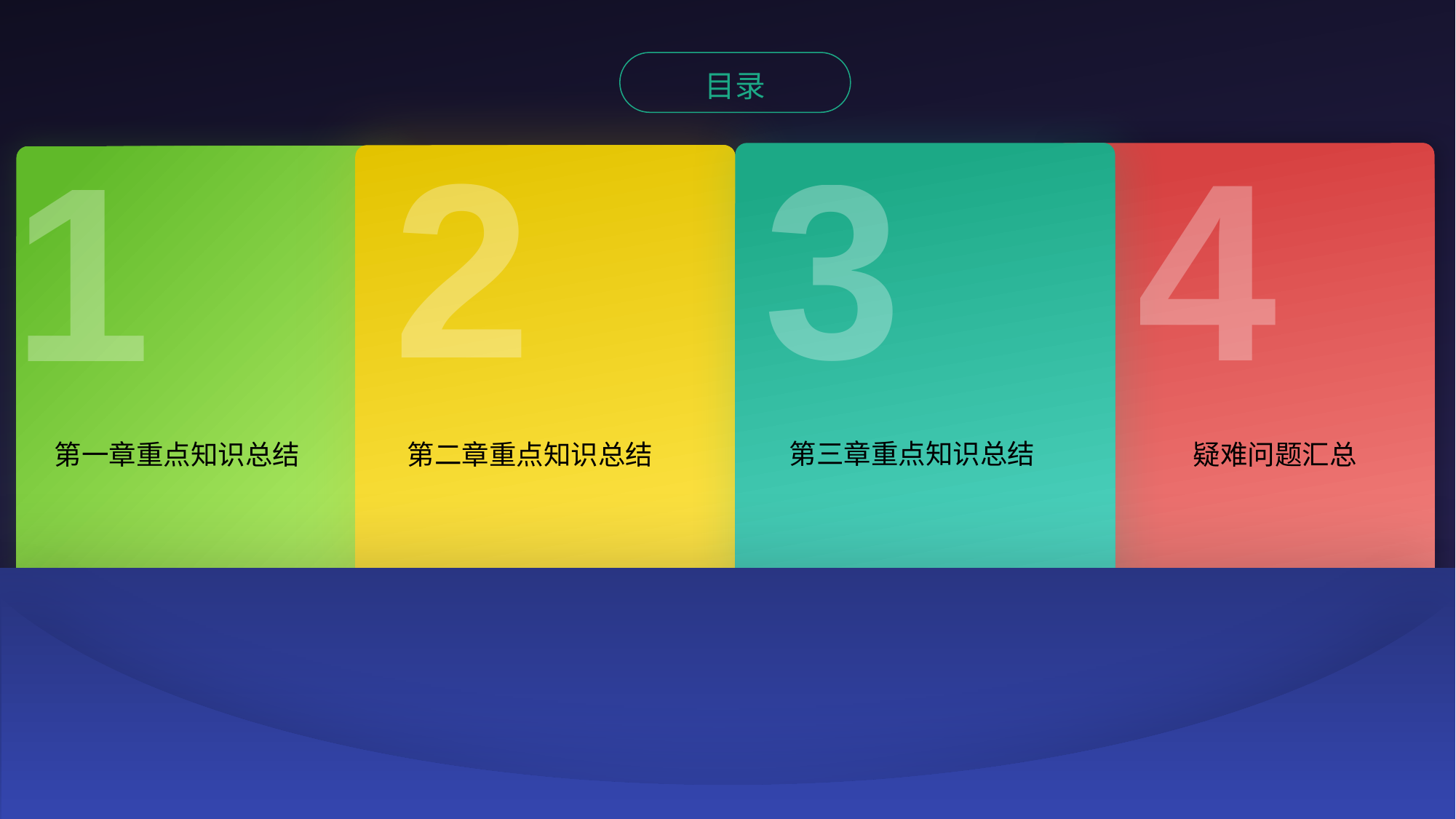

目录
4
2
3
1

第三章重点知识总结
第二章重点知识总结
第一章重点知识总结
疑难问题汇总